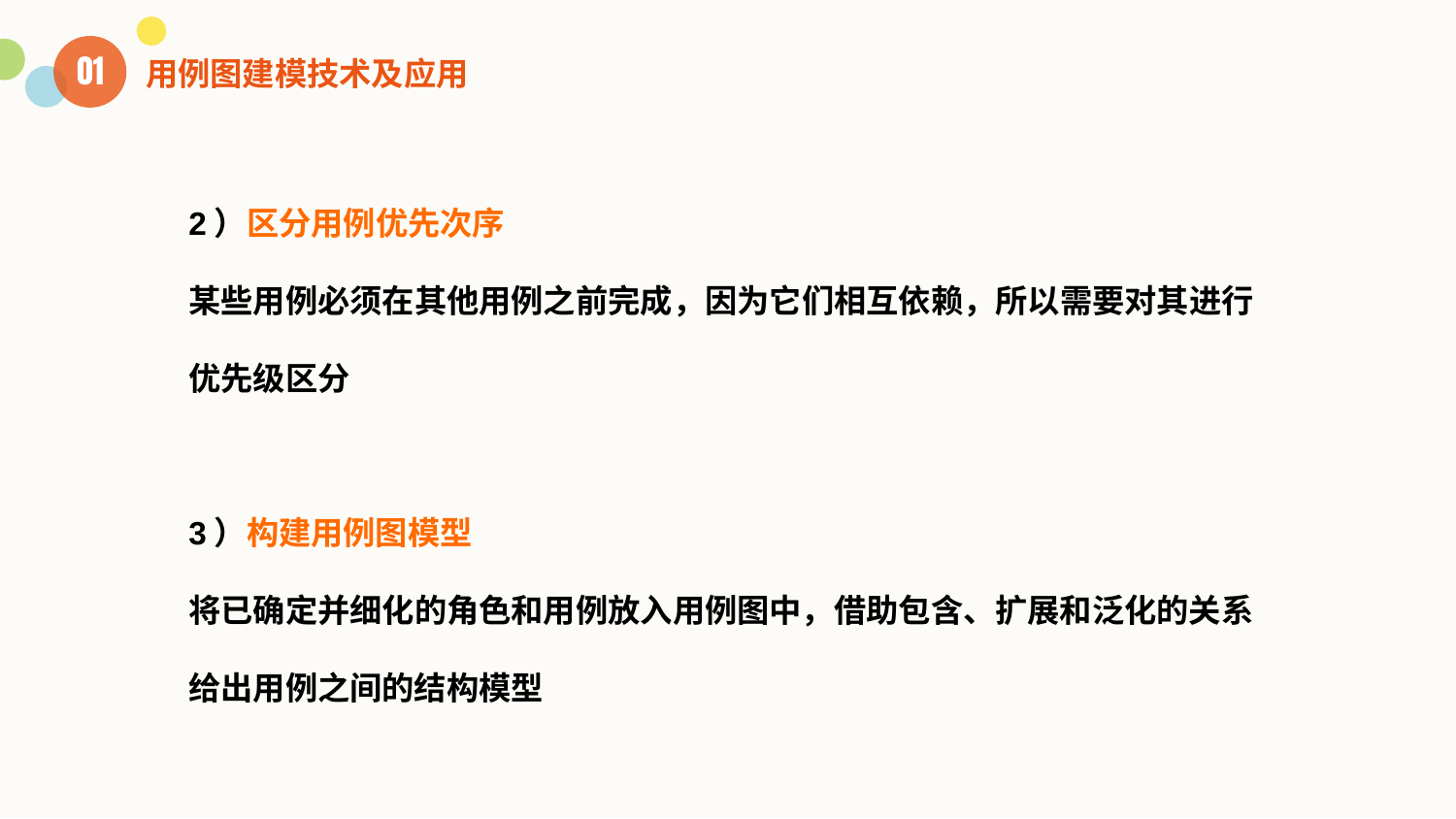

01
用例图建模技术及应用

2）区分用例优先次序
某些用例必须在其他用例之前完成，因为它们相互依赖，所以需要对其进行优先级区分

3）构建用例图模型
将已确定并细化的角色和用例放入用例图中，借助包含、扩展和泛化的关系给出用例之间的结构模型